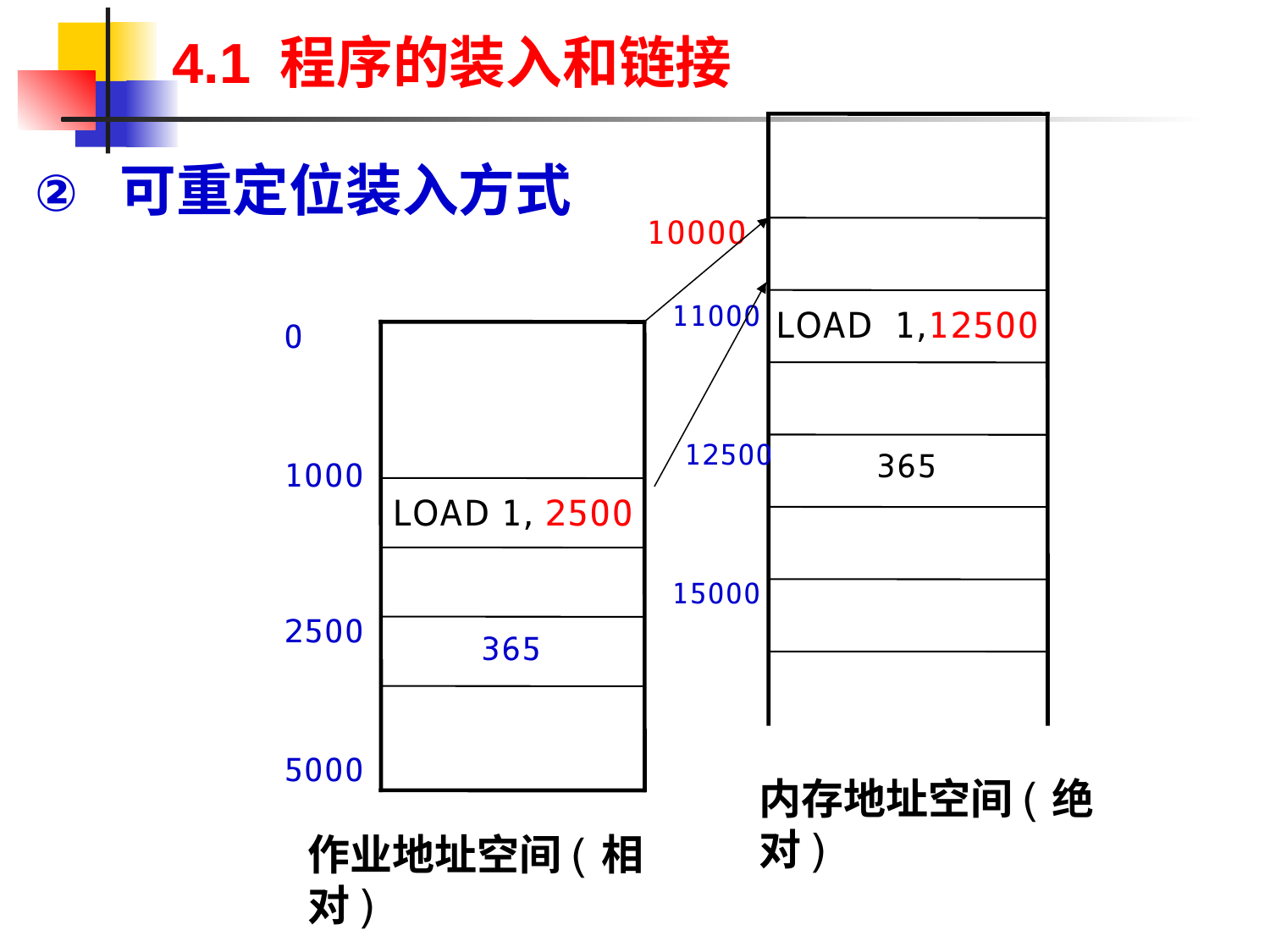

# 4.1 程序的装入和链接

可重定位装入方式
10000

11000

LOAD  1,12500

0

12500

365

1000

LOAD 1, 2500

15000

2500

365

5000

内存地址空间(绝对)

作业地址空间(相对)